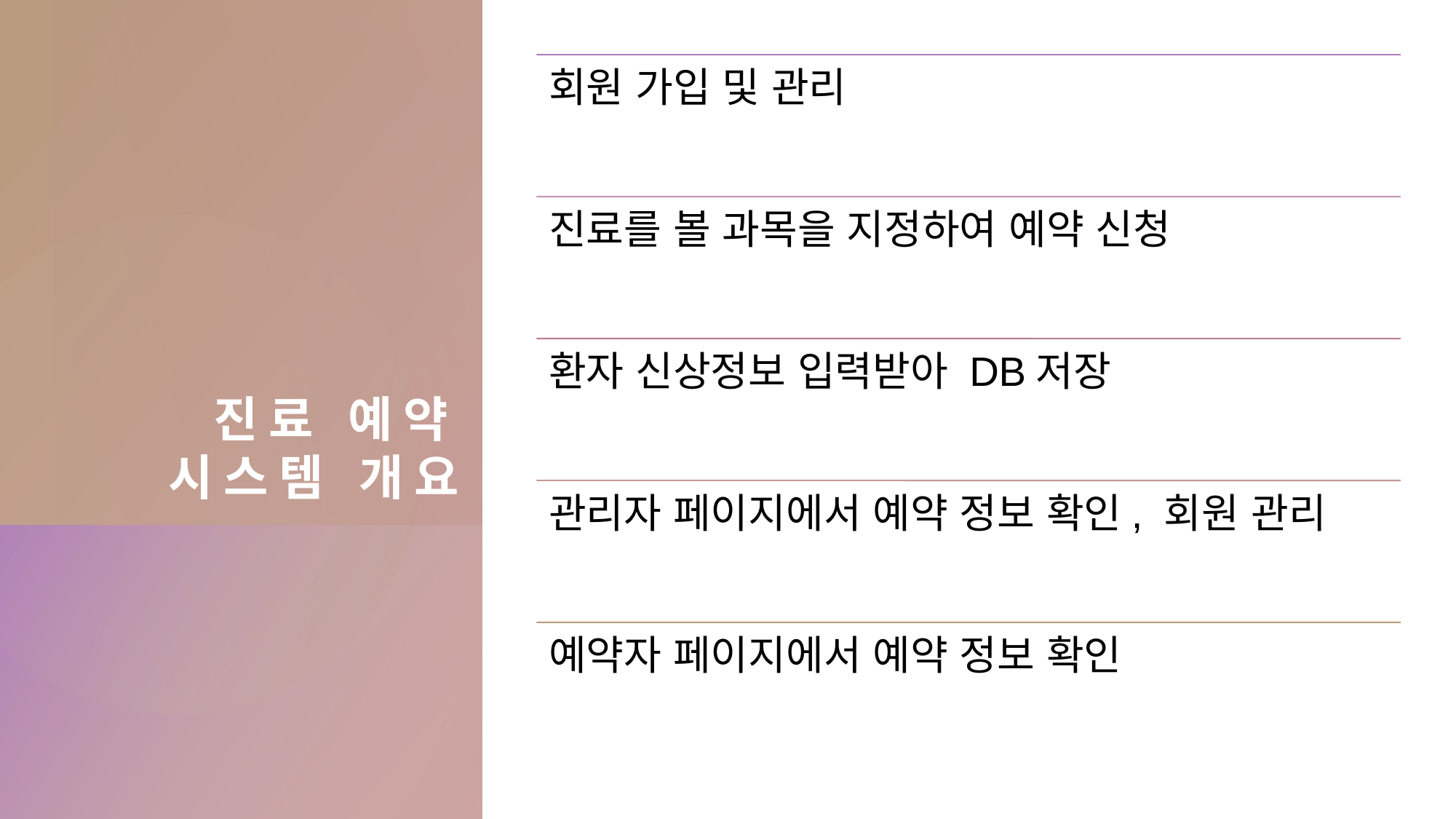

회원 가입 및 관리
진료를 볼 과목을 지정하여 예약 신청
환자 신상정보 입력받아 DB저장
관리자 페이지에서 예약 정보 확인, 회원 관리
예약자 페이지에서 예약 정보 확인
# 진료 예약 시스템 개요